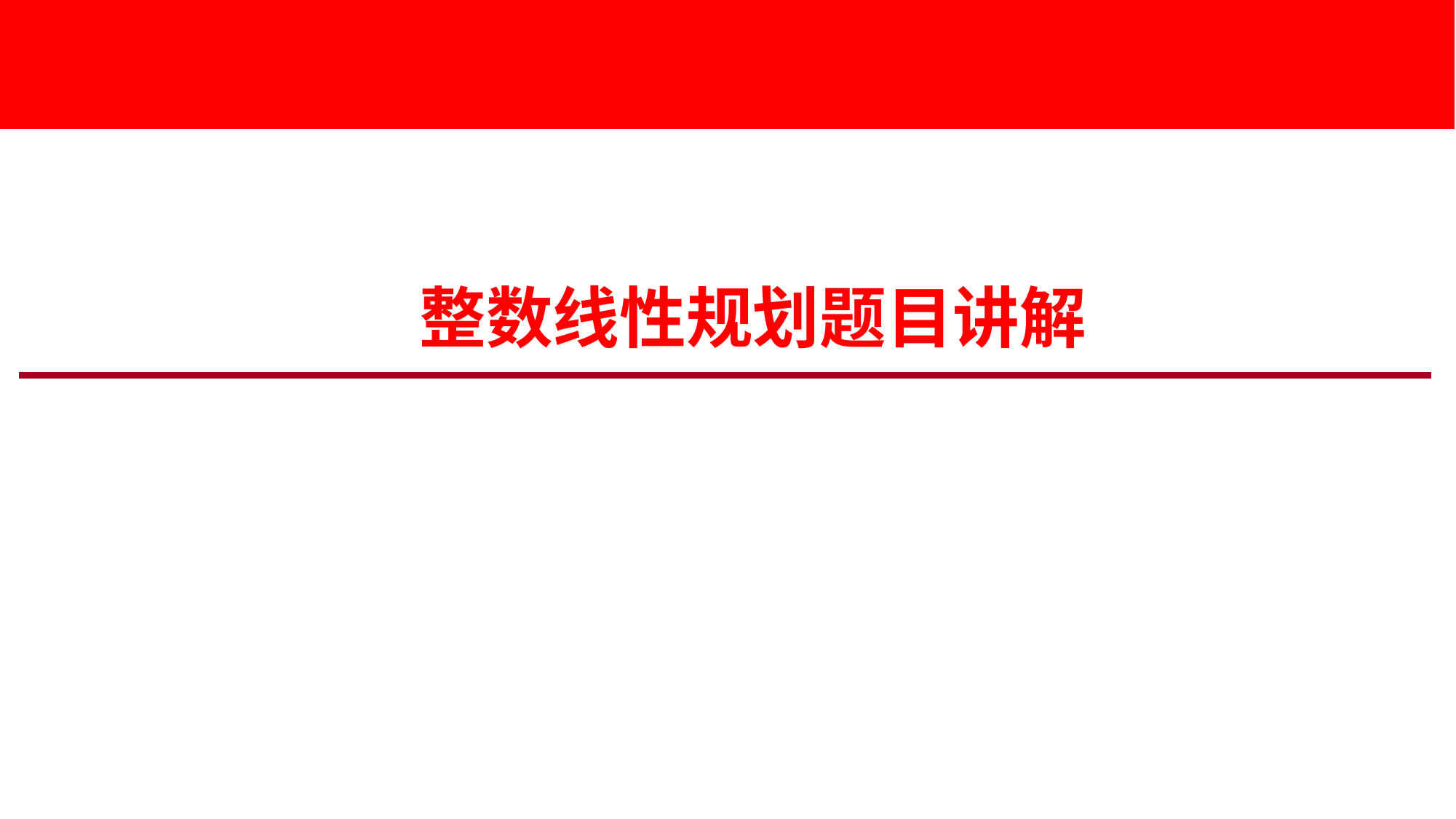

|  |  |
| --- | --- |
﻿整数线性规划题目讲解